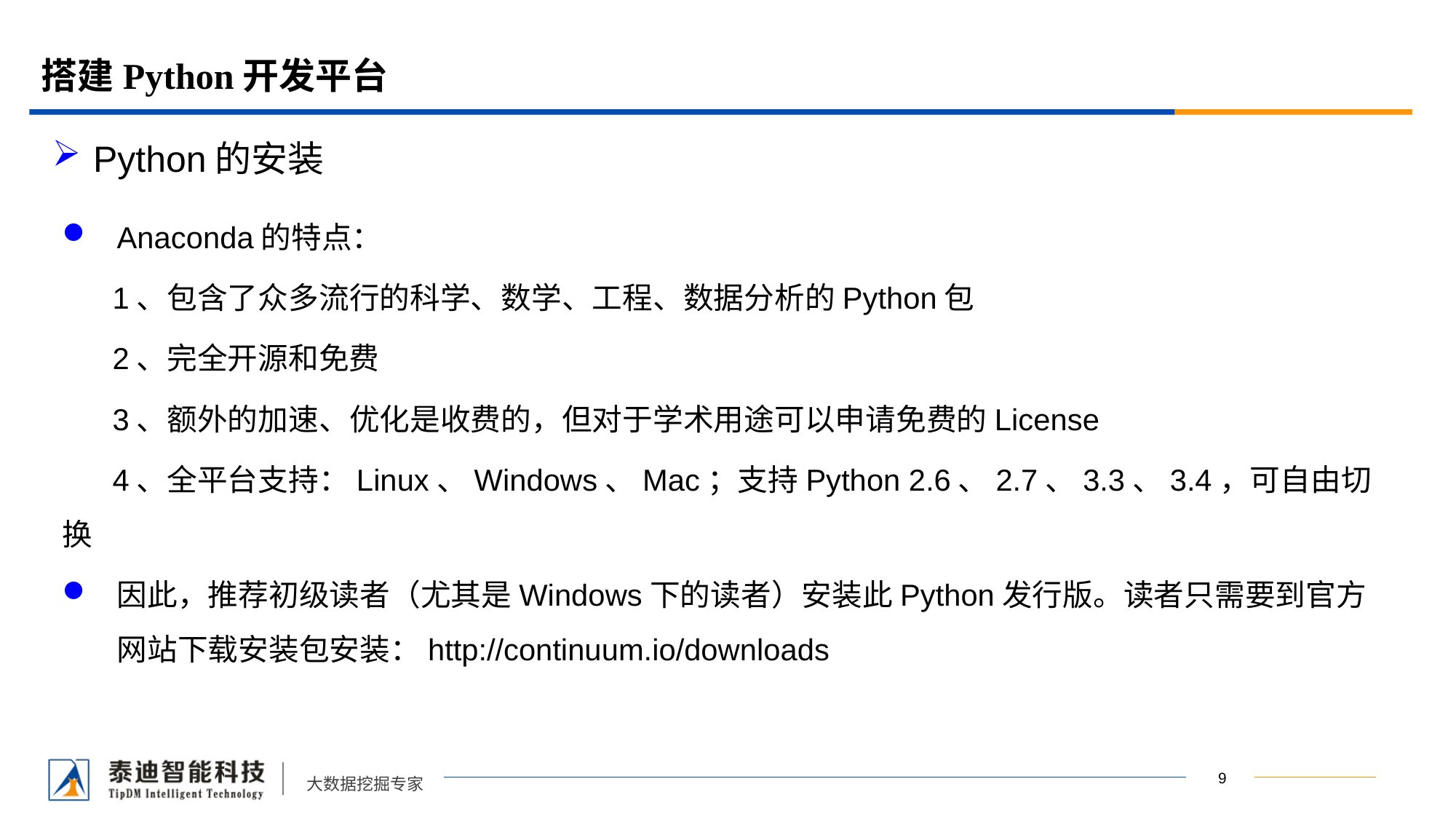

# 搭建Python开发平台
Python的安装
Anaconda的特点：
      1、包含了众多流行的科学、数学、工程、数据分析的Python包
      2、完全开源和免费
      3、额外的加速、优化是收费的，但对于学术用途可以申请免费的License
      4、全平台支持：Linux、Windows、Mac；支持Python 2.6、2.7、3.3、3.4，可自由切换
因此，推荐初级读者（尤其是Windows下的读者）安装此Python发行版。读者只需要到官方网站下载安装包安装：http://continuum.io/downloads